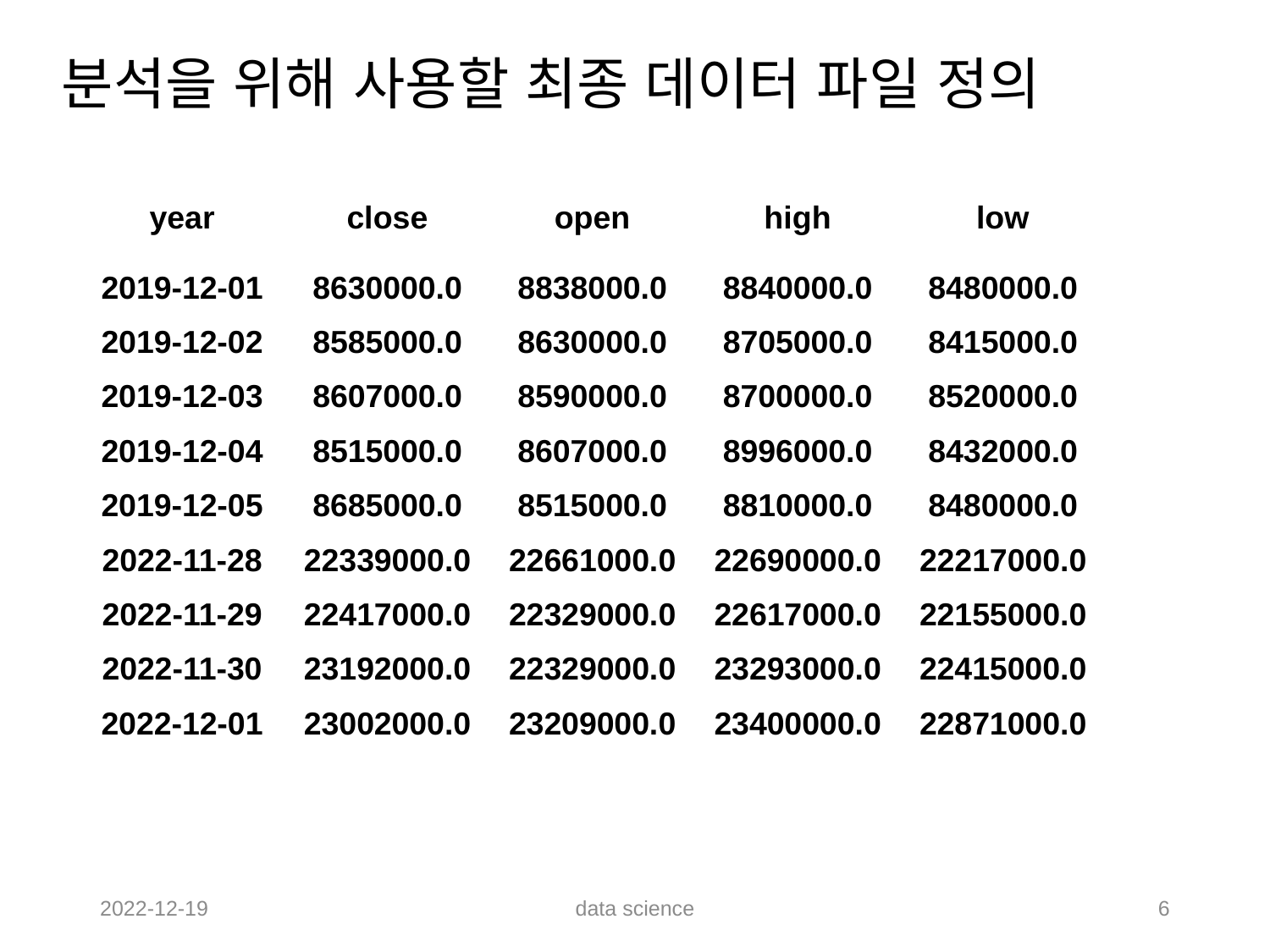

# 분석을 위해 사용할 최종 데이터 파일 정의

| year | close | open | high | low |
| --- | --- | --- | --- | --- |
| 2019-12-01 | 8630000.0 | 8838000.0 | 8840000.0 | 8480000.0 |
| 2019-12-02 | 8585000.0 | 8630000.0 | 8705000.0 | 8415000.0 |
| 2019-12-03 | 8607000.0 | 8590000.0 | 8700000.0 | 8520000.0 |
| 2019-12-04 | 8515000.0 | 8607000.0 | 8996000.0 | 8432000.0 |
| 2019-12-05 | 8685000.0 | 8515000.0 | 8810000.0 | 8480000.0 |
| 2022-11-28 | 22339000.0 | 22661000.0 | 22690000.0 | 22217000.0 |
| 2022-11-29 | 22417000.0 | 22329000.0 | 22617000.0 | 22155000.0 |
| 2022-11-30 | 23192000.0 | 22329000.0 | 23293000.0 | 22415000.0 |
| 2022-12-01 | 23002000.0 | 23209000.0 | 23400000.0 | 22871000.0 |
2022-12-19
data science
6